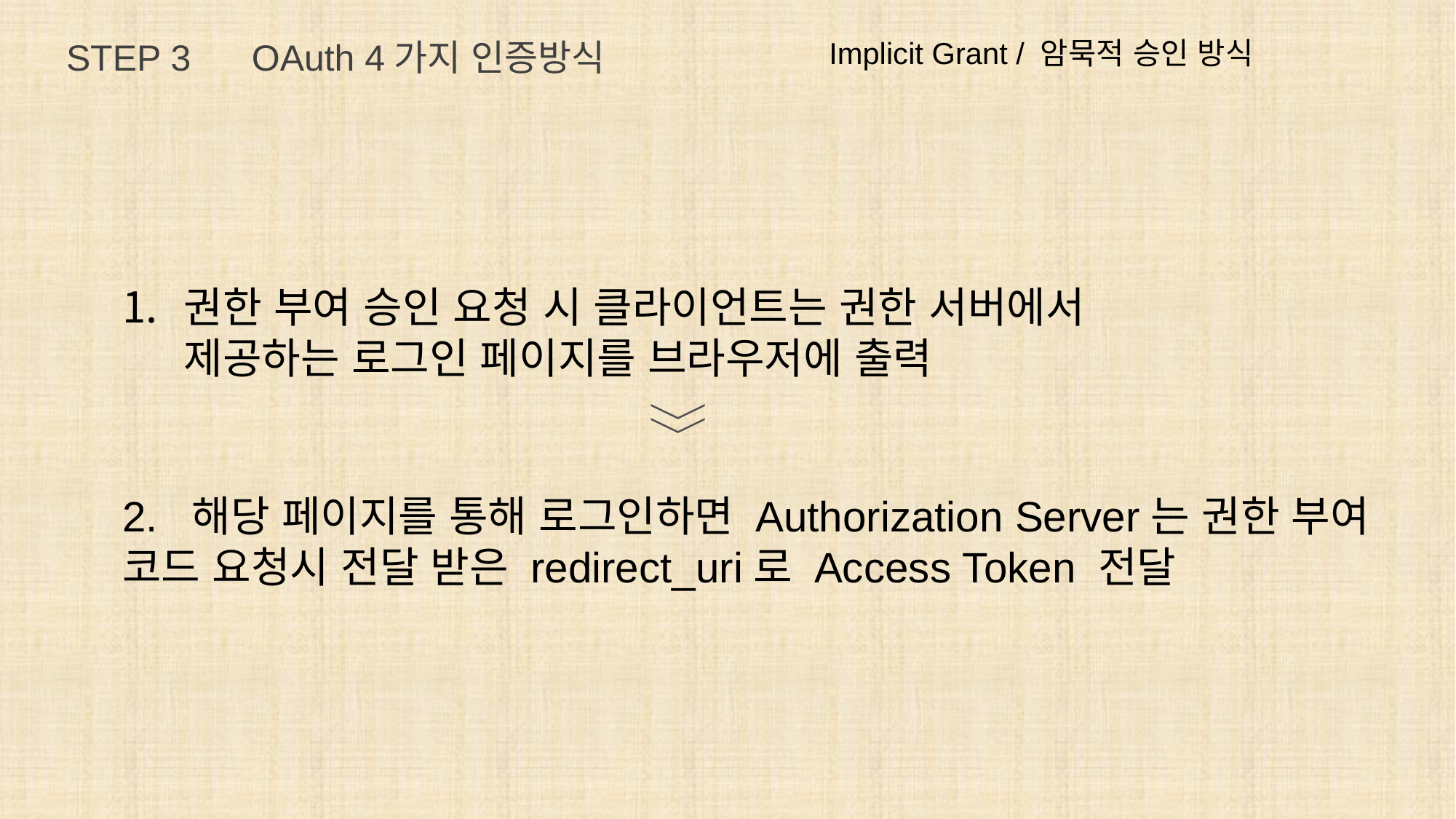

Implicit Grant / 암묵적 승인 방식
STEP 3      OAuth 4가지 인증방식
권한 부여 승인 요청 시 클라이언트는 권한 서버에서 제공하는 로그인 페이지를 브라우저에 출력

2.  해당 페이지를 통해 로그인하면 Authorization Server는 권한 부여 코드 요청시 전달 받은 redirect_uri로 Access Token 전달